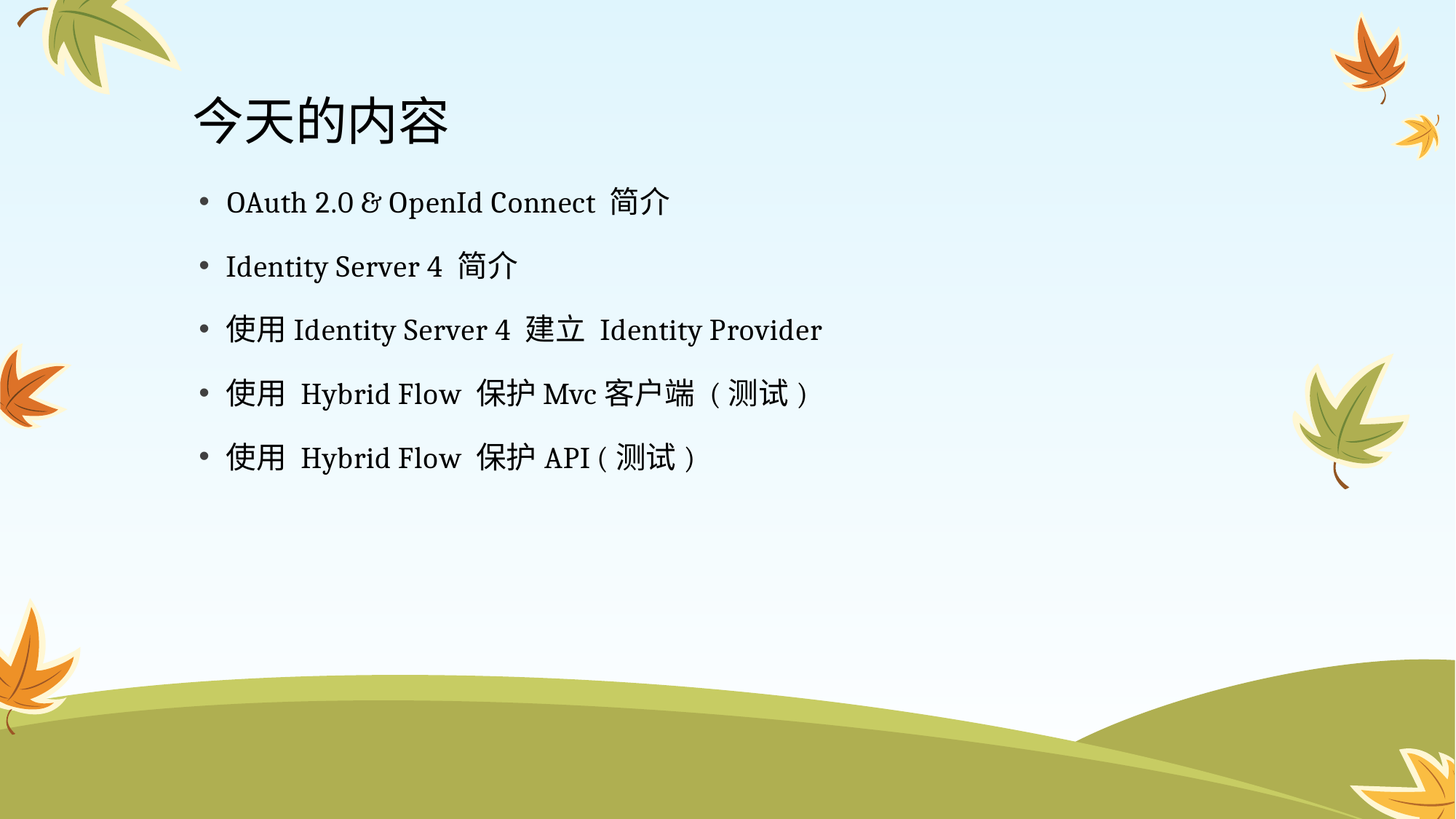

# 今天的内容
OAuth 2.0 & OpenId Connect 简介
Identity Server 4 简介
使用Identity Server 4 建立 Identity Provider
使用 Hybrid Flow 保护Mvc客户端 (测试)
使用 Hybrid Flow 保护API (测试)